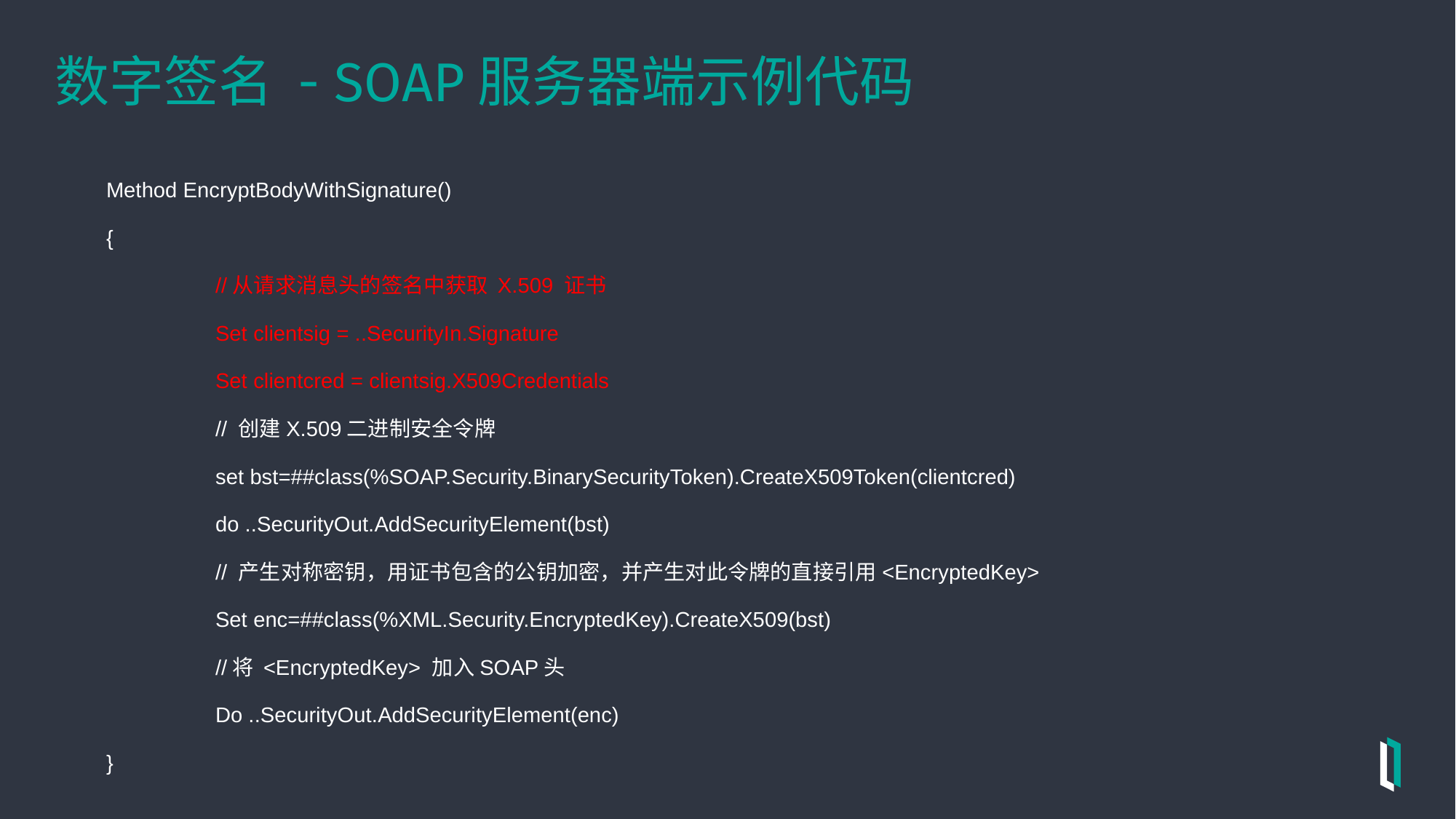

# 数字签名 - SOAP服务器端示例代码
Method EncryptBodyWithSignature()
{
	//从请求消息头的签名中获取 X.509 证书
	Set clientsig = ..SecurityIn.Signature
	Set clientcred = clientsig.X509Credentials
	// 创建X.509二进制安全令牌
	set bst=##class(%SOAP.Security.BinarySecurityToken).CreateX509Token(clientcred)
	do ..SecurityOut.AddSecurityElement(bst)
	// 产生对称密钥，用证书包含的公钥加密，并产生对此令牌的直接引用<EncryptedKey>
	Set enc=##class(%XML.Security.EncryptedKey).CreateX509(bst)
	//将 <EncryptedKey> 加入SOAP头
	Do ..SecurityOut.AddSecurityElement(enc)
}